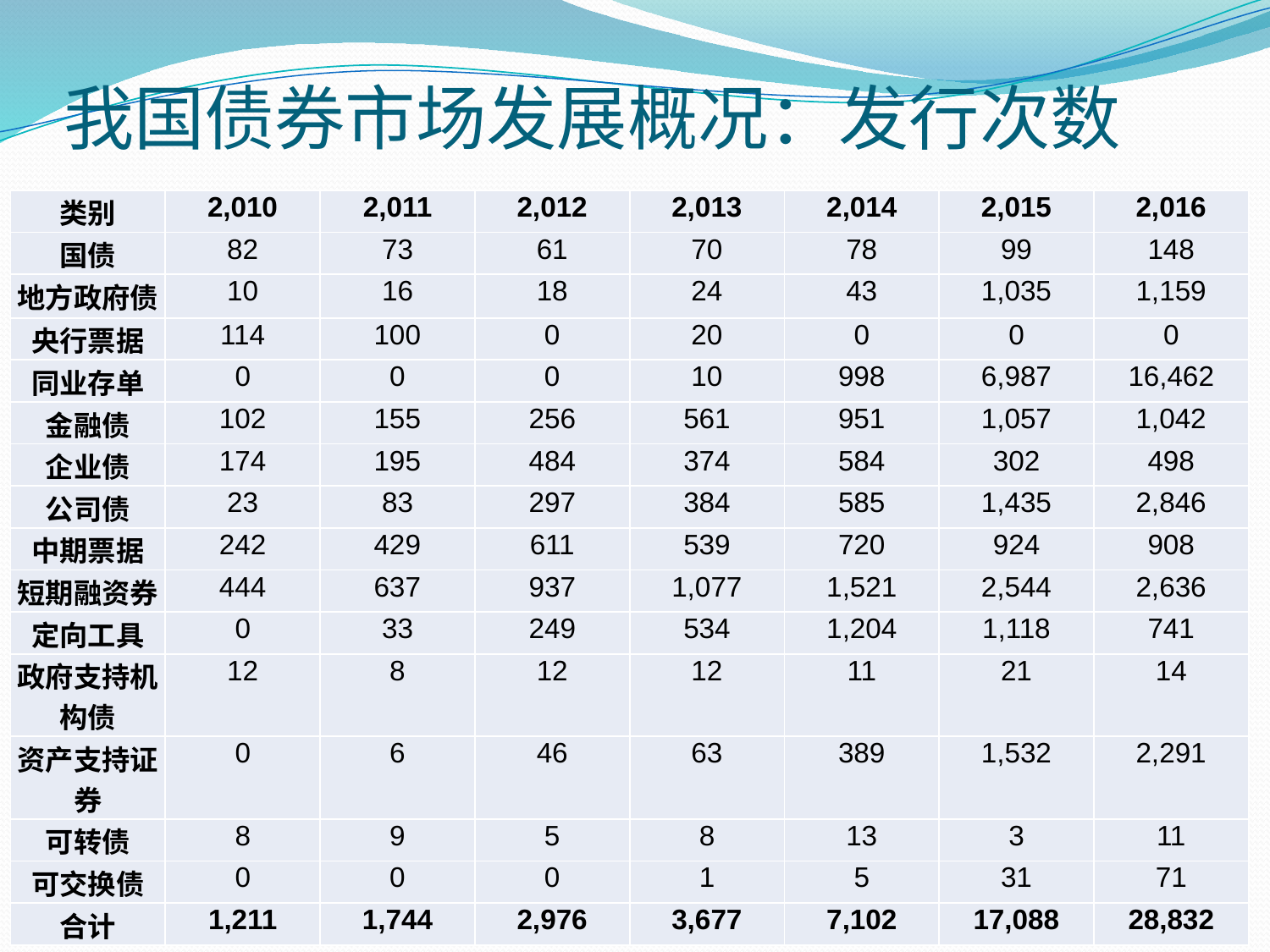

# 我国债券市场发展概况：发行次数
| 类别 | 2,010 | 2,011 | 2,012 | 2,013 | 2,014 | 2,015 | 2,016 |
| --- | --- | --- | --- | --- | --- | --- | --- |
| 国债 | 82 | 73 | 61 | 70 | 78 | 99 | 148 |
| 地方政府债 | 10 | 16 | 18 | 24 | 43 | 1,035 | 1,159 |
| 央行票据 | 114 | 100 | 0 | 20 | 0 | 0 | 0 |
| 同业存单 | 0 | 0 | 0 | 10 | 998 | 6,987 | 16,462 |
| 金融债 | 102 | 155 | 256 | 561 | 951 | 1,057 | 1,042 |
| 企业债 | 174 | 195 | 484 | 374 | 584 | 302 | 498 |
| 公司债 | 23 | 83 | 297 | 384 | 585 | 1,435 | 2,846 |
| 中期票据 | 242 | 429 | 611 | 539 | 720 | 924 | 908 |
| 短期融资券 | 444 | 637 | 937 | 1,077 | 1,521 | 2,544 | 2,636 |
| 定向工具 | 0 | 33 | 249 | 534 | 1,204 | 1,118 | 741 |
| 政府支持机构债 | 12 | 8 | 12 | 12 | 11 | 21 | 14 |
| 资产支持证券 | 0 | 6 | 46 | 63 | 389 | 1,532 | 2,291 |
| 可转债 | 8 | 9 | 5 | 8 | 13 | 3 | 11 |
| 可交换债 | 0 | 0 | 0 | 1 | 5 | 31 | 71 |
| 合计 | 1,211 | 1,744 | 2,976 | 3,677 | 7,102 | 17,088 | 28,832 |
CUFE MBA 金融市场与金融机构
43